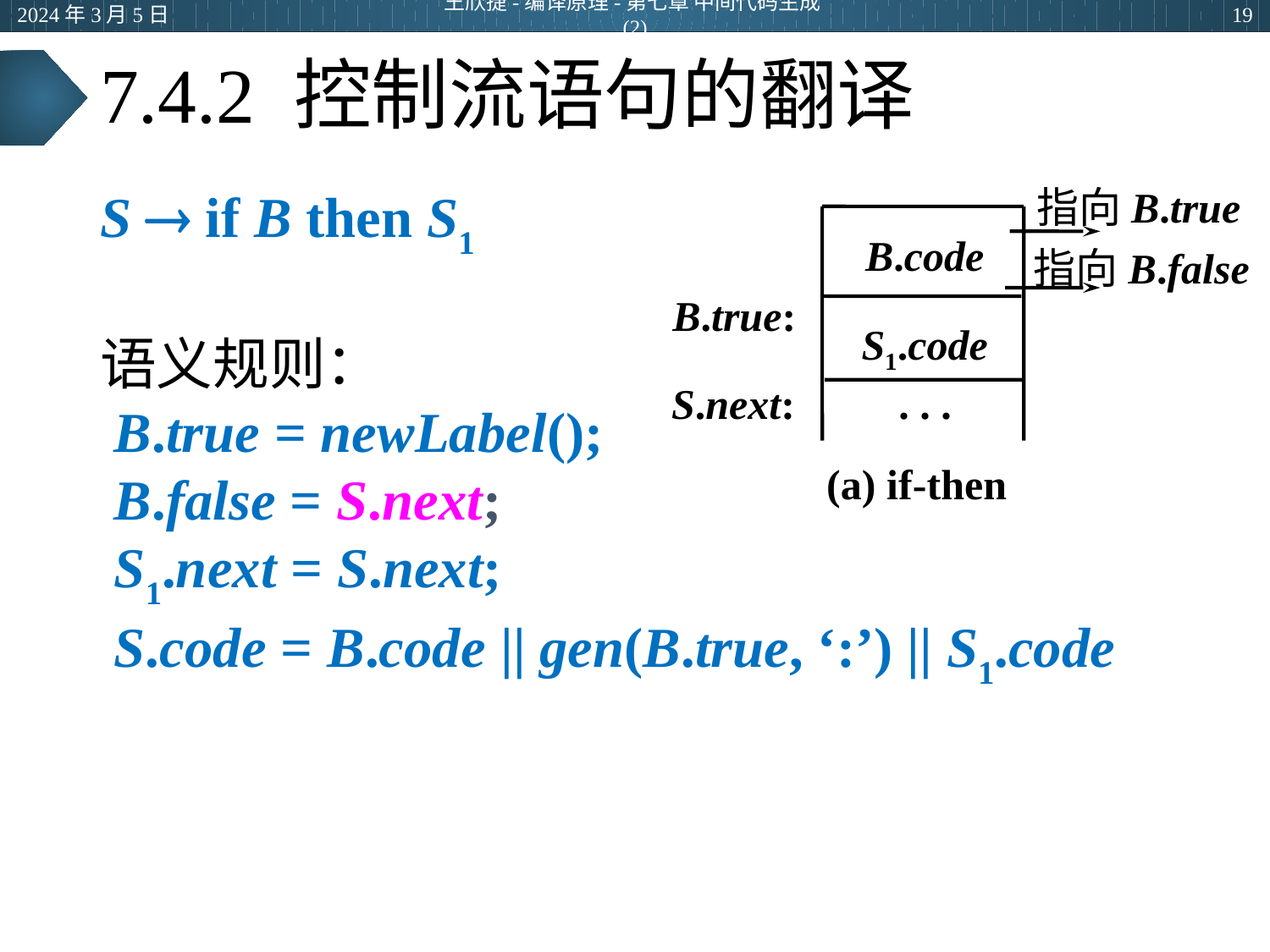

2024年3月5日
王欣捷-编译原理-第七章 中间代码生成(2)
19
# 7.4.2 控制流语句的翻译
S → if B then S1

语义规则：
 B.true = newLabel();
 B.false = S.next;
 S1.next = S.next;
 S.code = B.code || gen(B.true, ‘:’) || S1.code

指向B.true

B.code

指向B.false
B.true:

S1.code
S.next:
. . .

(a) if-then